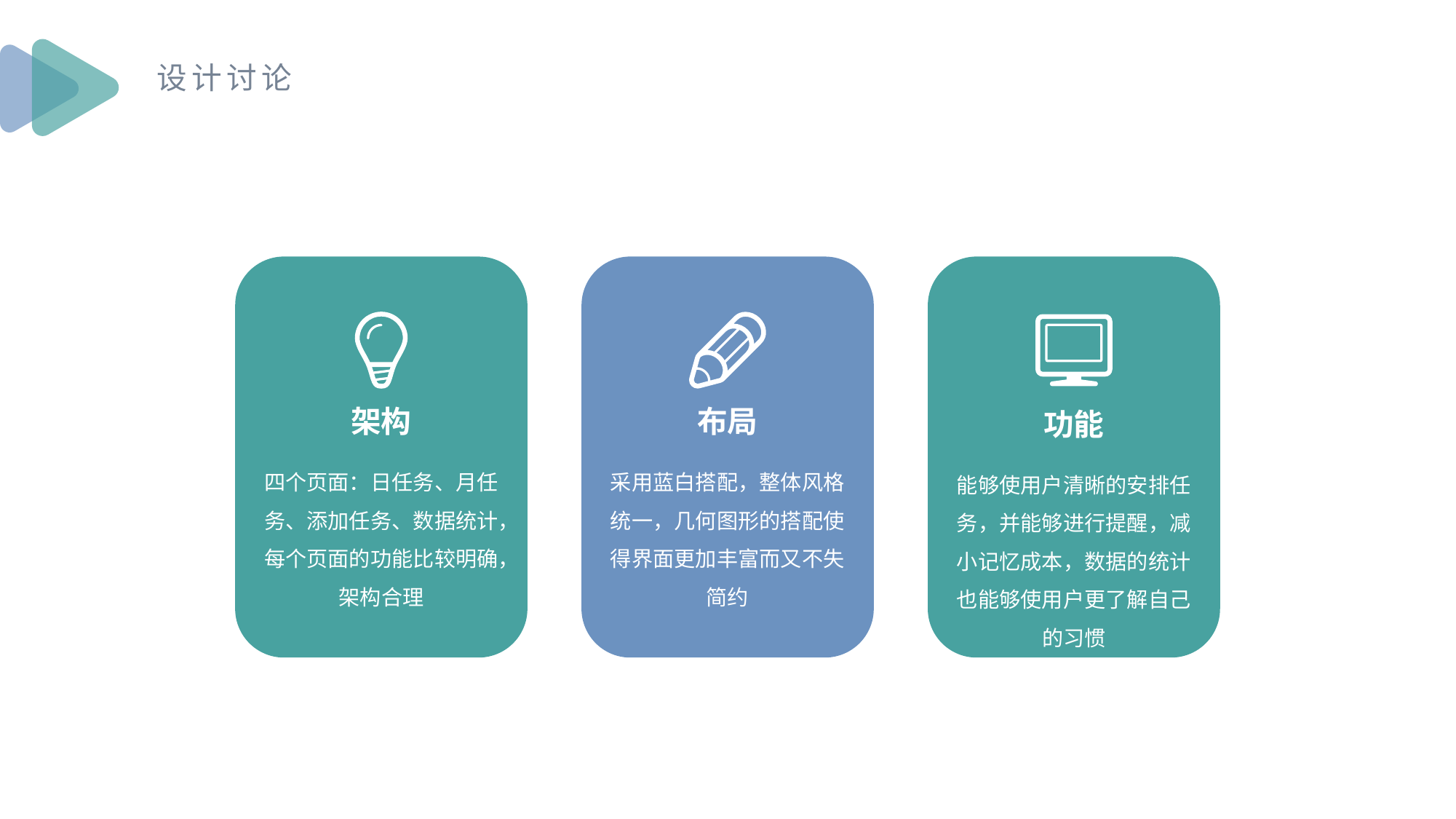

设计讨论

架构
布局
功能
四个页面：日任务、月任务、添加任务、数据统计，每个页面的功能比较明确，架构合理
采用蓝白搭配，整体风格统一，几何图形的搭配使得界面更加丰富而又不失简约
能够使用户清晰的安排任务，并能够进行提醒，减小记忆成本，数据的统计也能够使用户更了解自己的习惯